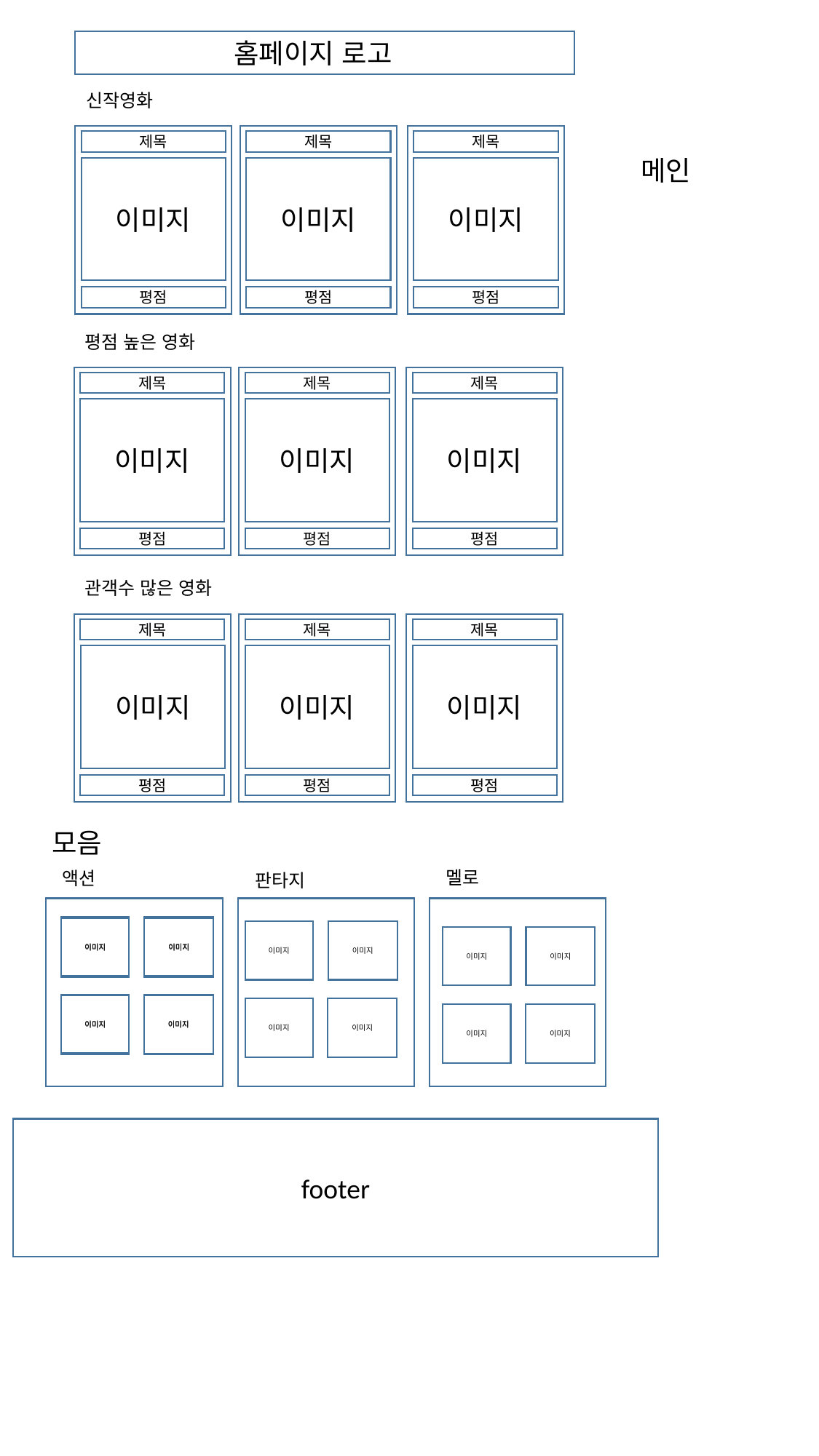

홈페이지 로고

신작영화

제목
제목
제목
메인

이미지
이미지
이미지
평점
평점
평점
평점 높은 영화

제목
제목
제목
이미지
이미지
이미지
평점
평점
평점
관객수 많은 영화

제목
제목
제목
이미지
이미지
이미지
평점
평점
평점
모음
멜로
액션
판타지

이미지
이미지
이미지
이미지
이미지
이미지
이미지
이미지
이미지
이미지
이미지
이미지
이미지
이미지
이미지
이미지
footer